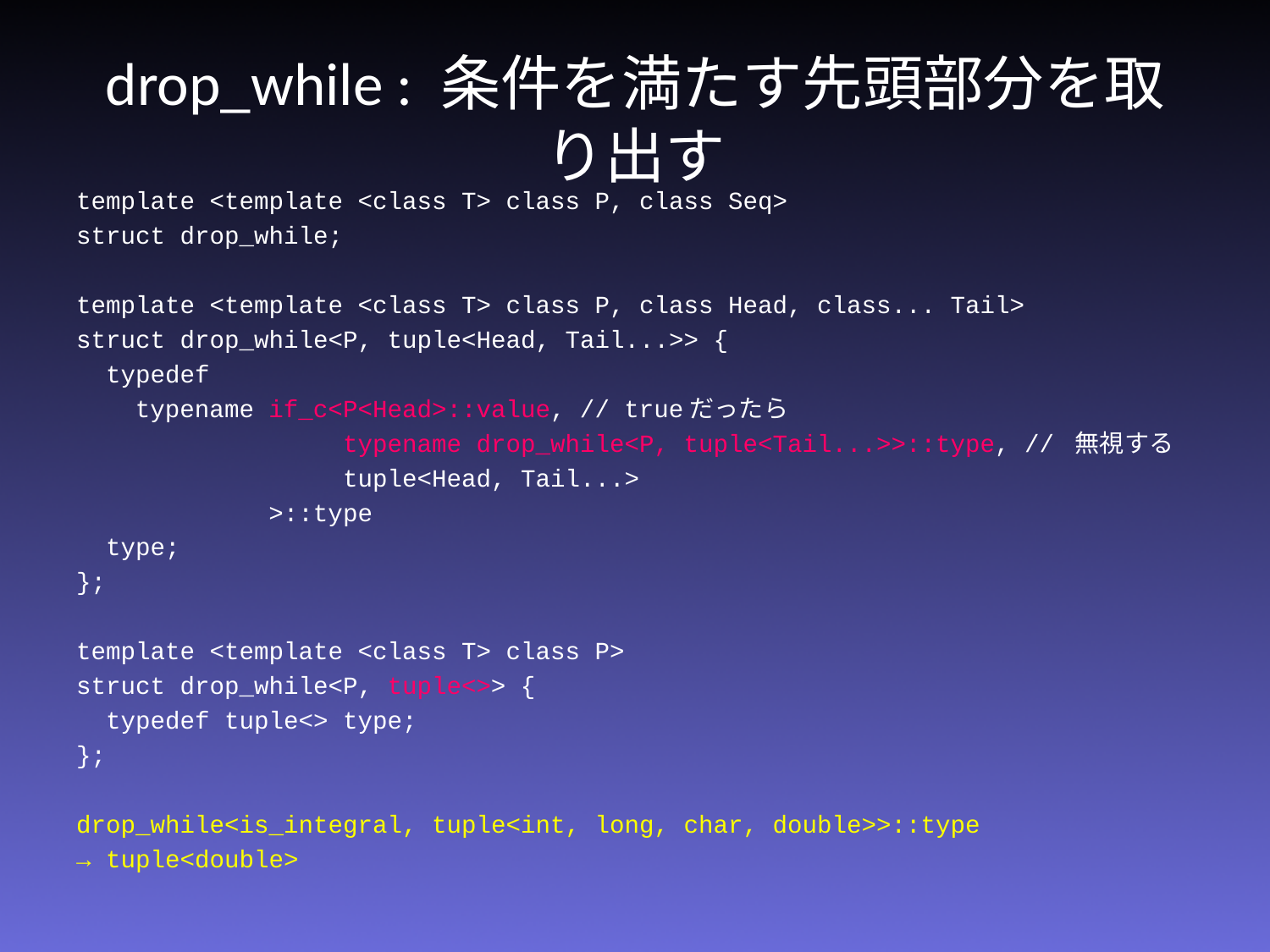

# drop_while : 条件を満たす先頭部分を取り出す
template <template <class T> class P, class Seq>
struct drop_while;

template <template <class T> class P, class Head, class... Tail>
struct drop_while<P, tuple<Head, Tail...>> {
  typedef
    typename if_c<P<Head>::value, // trueだったら
                  typename drop_while<P, tuple<Tail...>>::type, // 無視する
                  tuple<Head, Tail...>
             >::type
  type;
};

template <template <class T> class P>
struct drop_while<P, tuple<>> {
  typedef tuple<> type;
};

drop_while<is_integral, tuple<int, long, char, double>>::type
→ tuple<double>